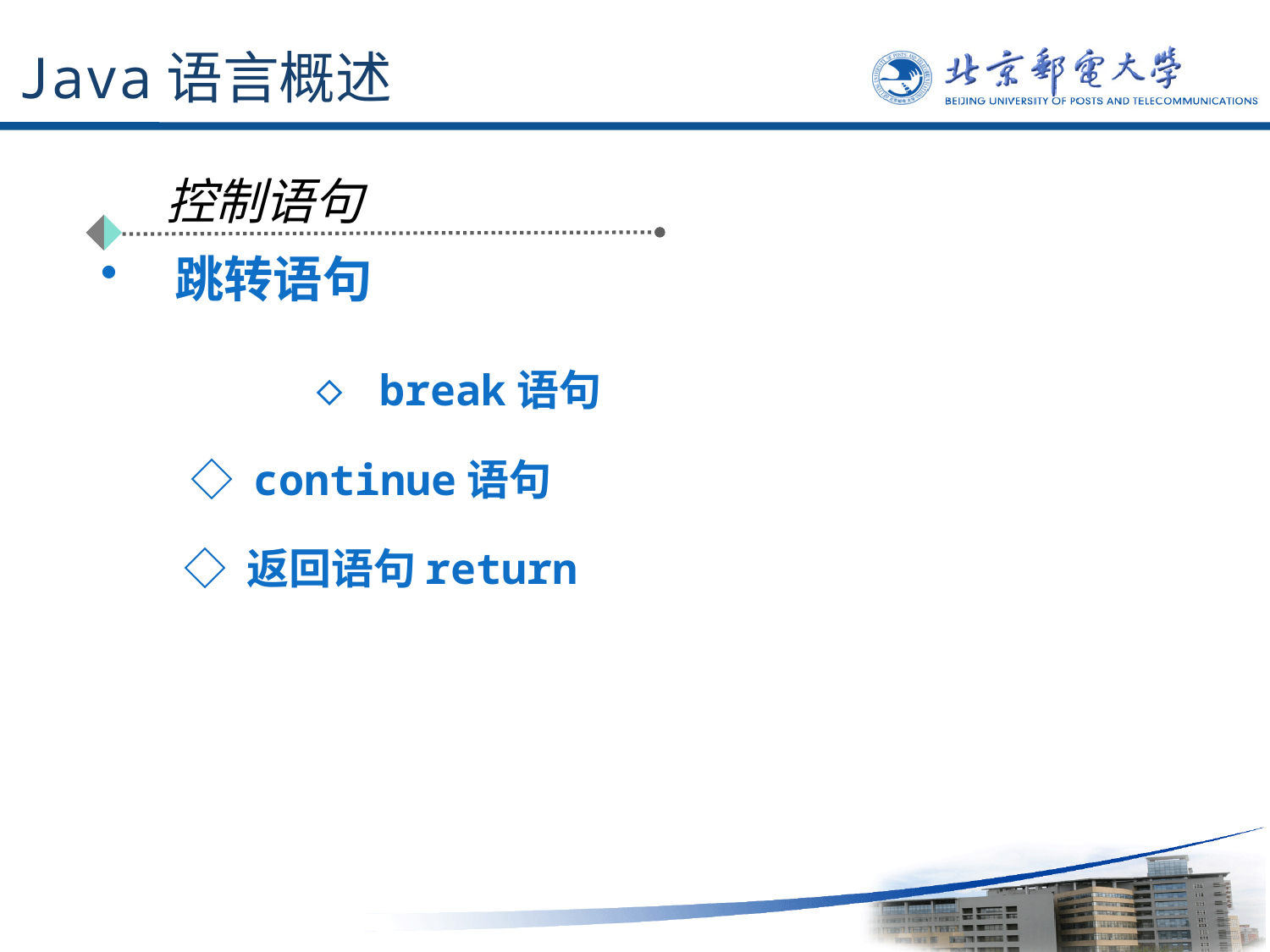

# Java语言概述

控制语句

跳转语句

        ◇ break语句
    　◇ continue语句
 ◇ 返回语句return